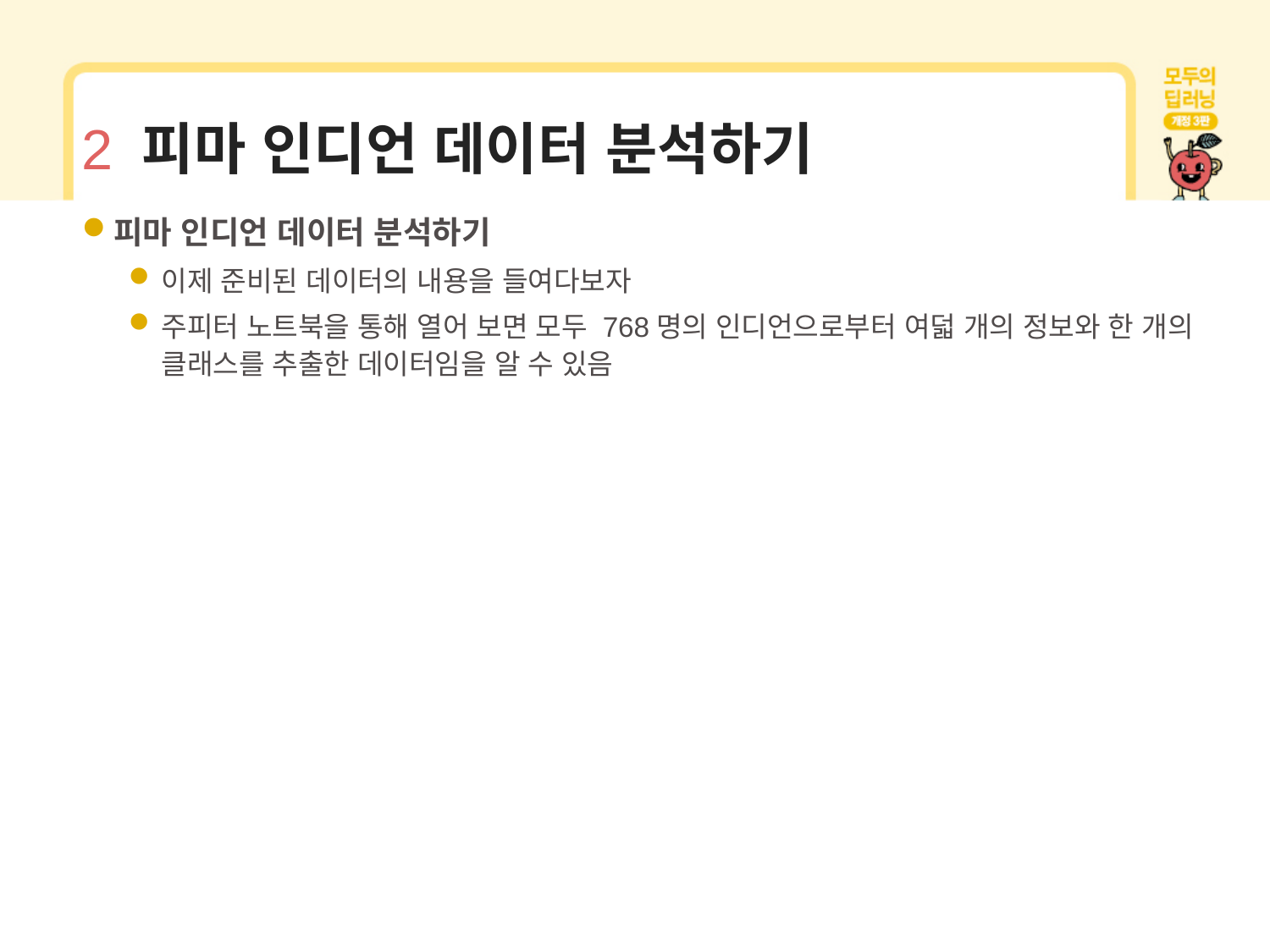

# 2 피마 인디언 데이터 분석하기
피마 인디언 데이터 분석하기
이제 준비된 데이터의 내용을 들여다보자
주피터 노트북을 통해 열어 보면 모두 768명의 인디언으로부터 여덟 개의 정보와 한 개의 클래스를 추출한 데이터임을 알 수 있음